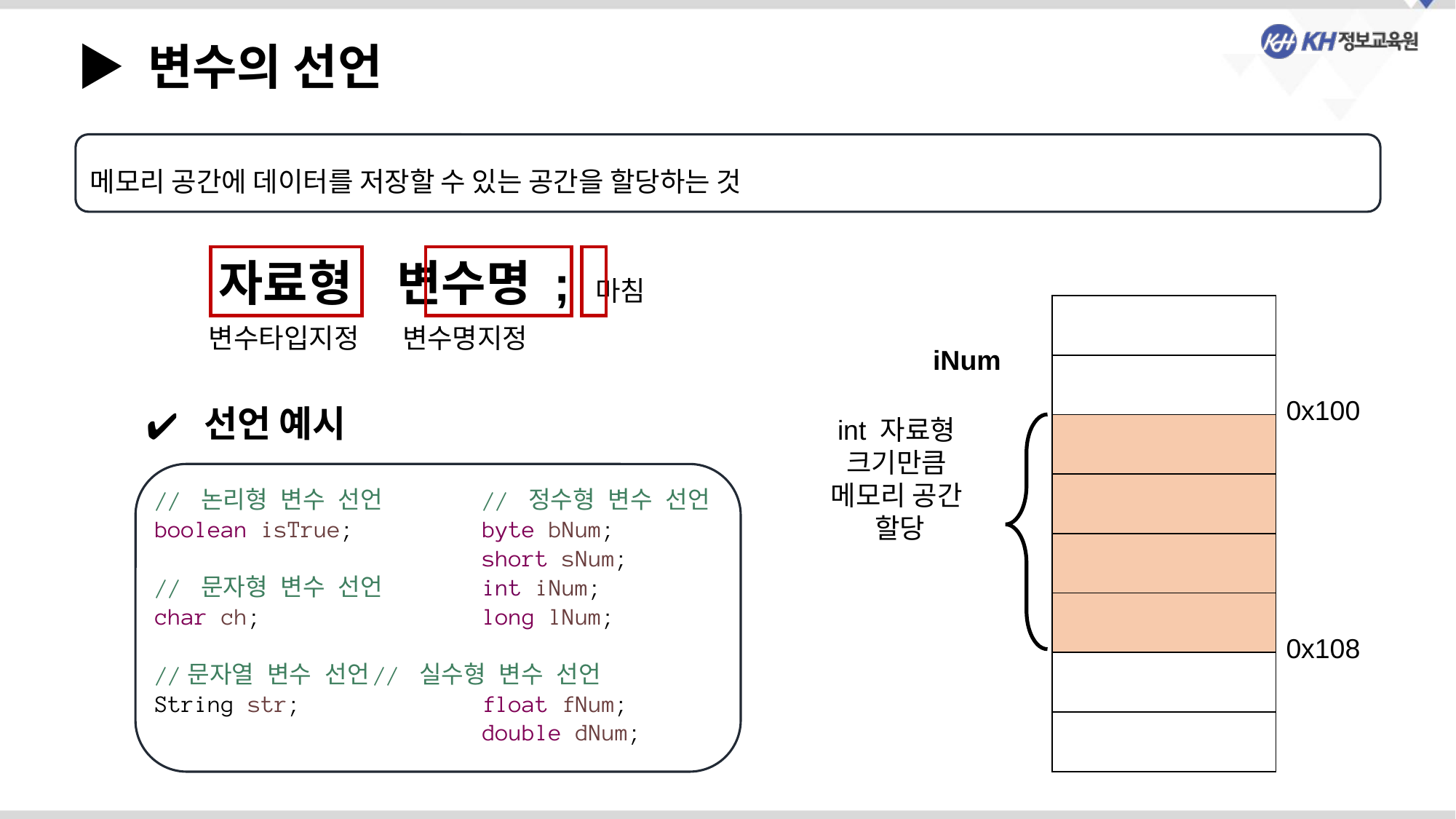

▶ 변수의 선언
메모리 공간에 데이터를 저장할 수 있는 공간을 할당하는 것
 자료형    변수명 ; 마침

 변수타입지정       변수명지정

|  |
| --- |
|  |
|  |
|  |
|  |
|  |
|  |
|  |
iNum
0x100
 선언 예시
int 자료형
크기만큼
메모리 공간
할당

// 논리형 변수 선언	// 정수형 변수 선언
boolean isTrue;		byte bNum;
			short sNum;
// 문자형 변수 선언	int iNum;
char ch;			long lNum;

//문자열 변수 선언	// 실수형 변수 선언
String str;		float fNum;
			double dNum;
0x108